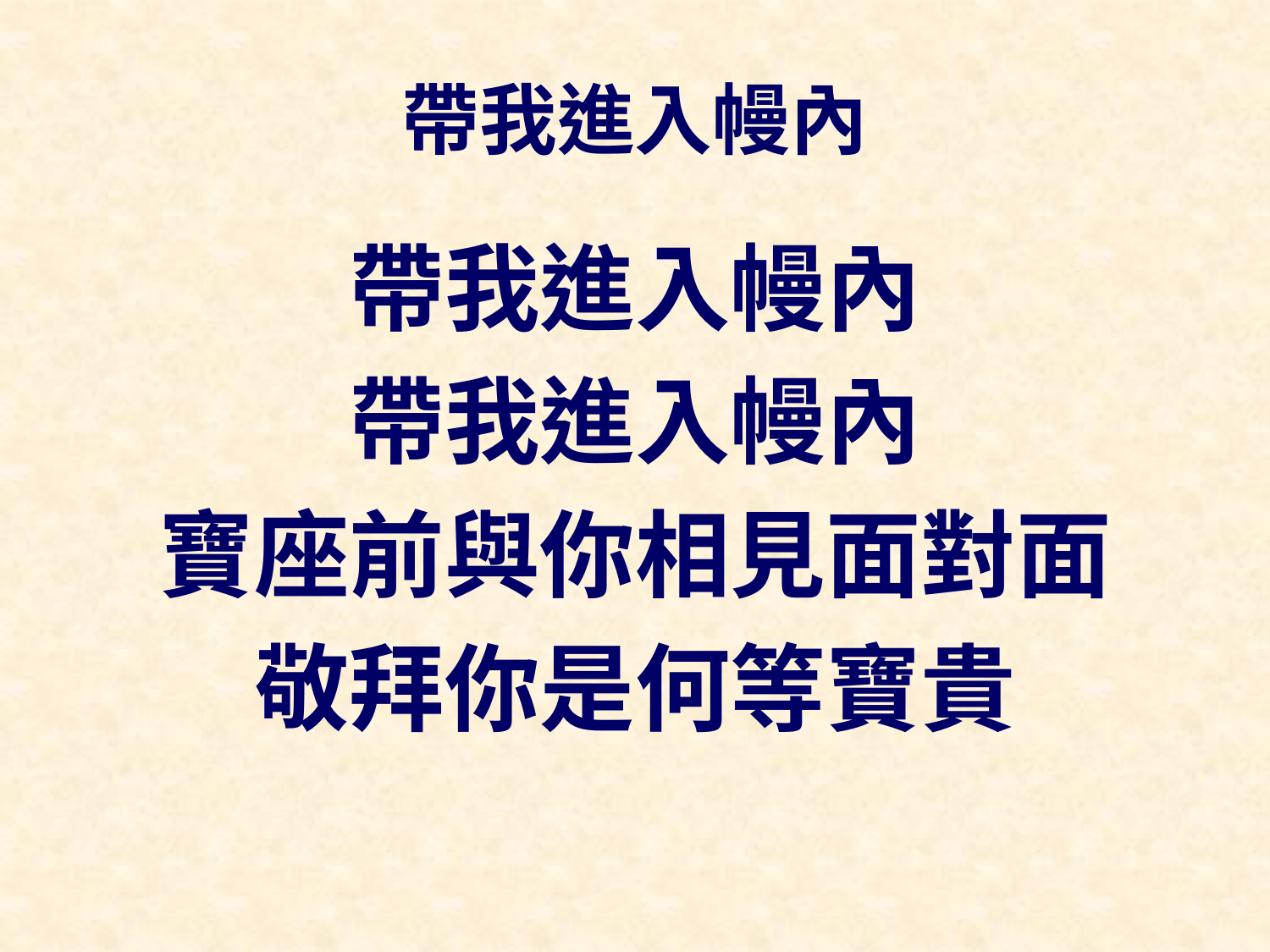

# 帶我進入幔內
帶我進入幔內
帶我進入幔內
寶座前與你相見面對面
敬拜你是何等寶貴